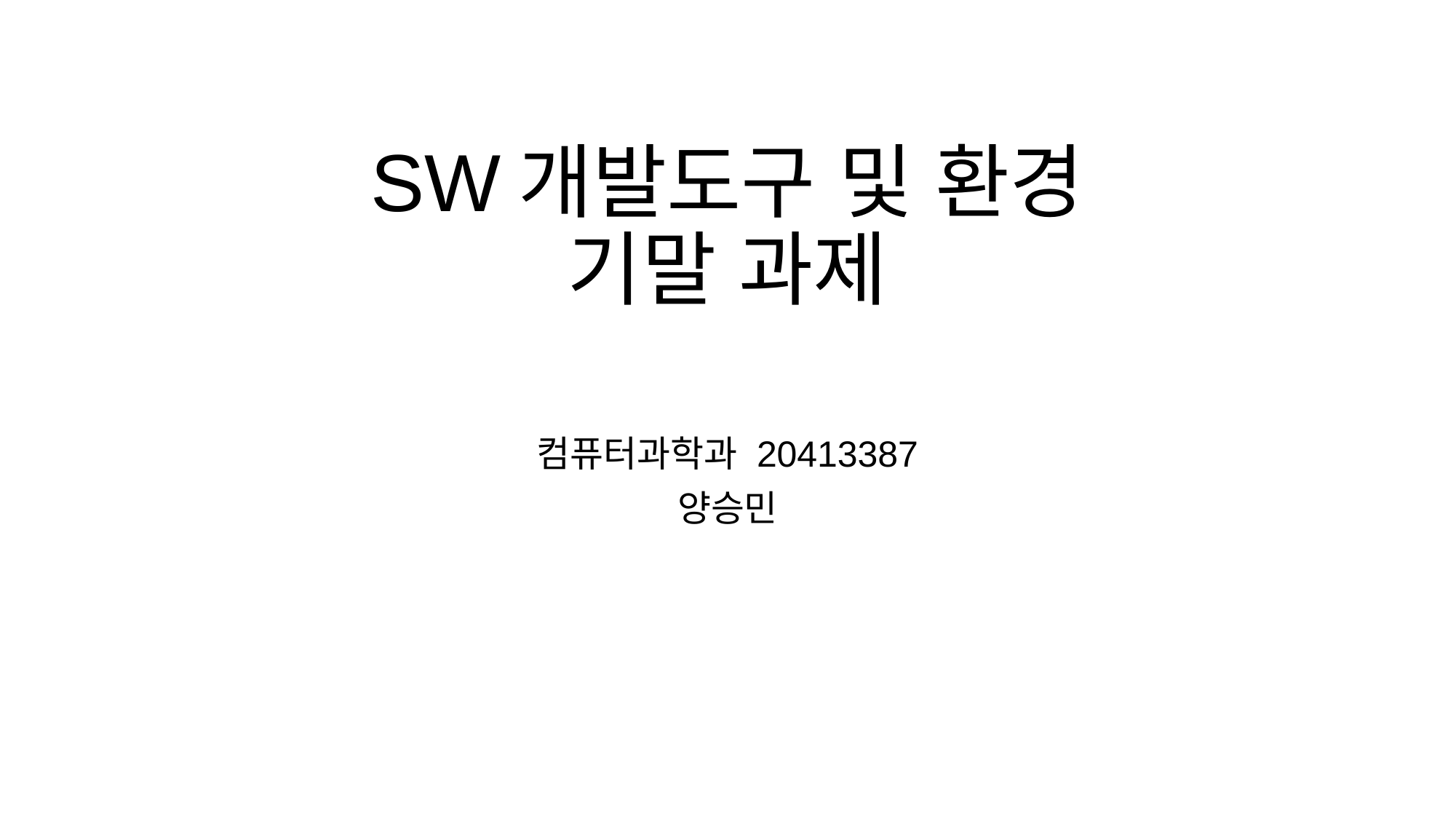

# SW개발도구 및 환경 기말 과제
컴퓨터과학과 20413387
양승민